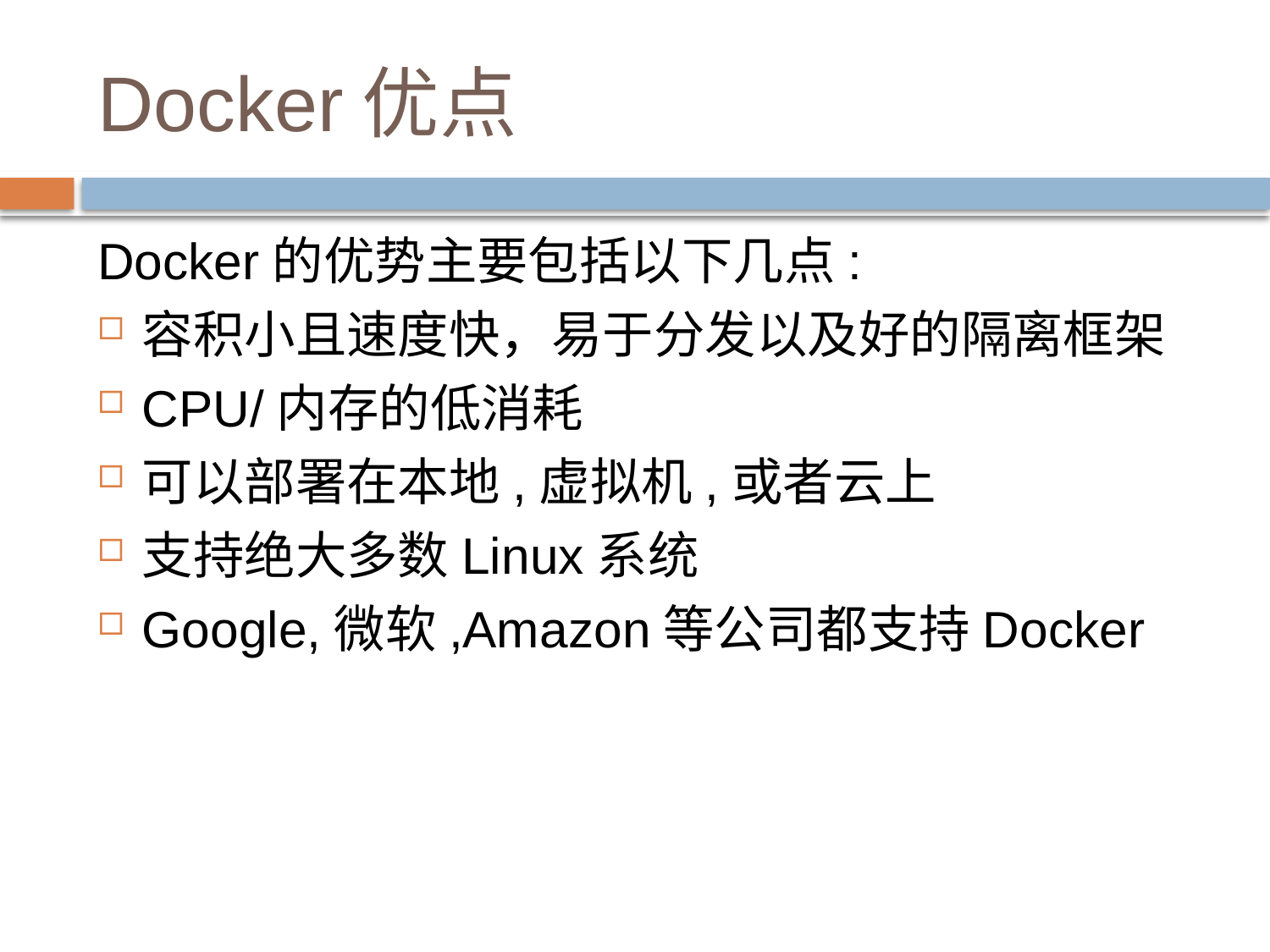

# Docker优点
Docker的优势主要包括以下几点:
容积小且速度快，易于分发以及好的隔离框架
CPU/内存的低消耗
可以部署在本地,虚拟机,或者云上
支持绝大多数Linux系统
Google,微软,Amazon等公司都支持Docker